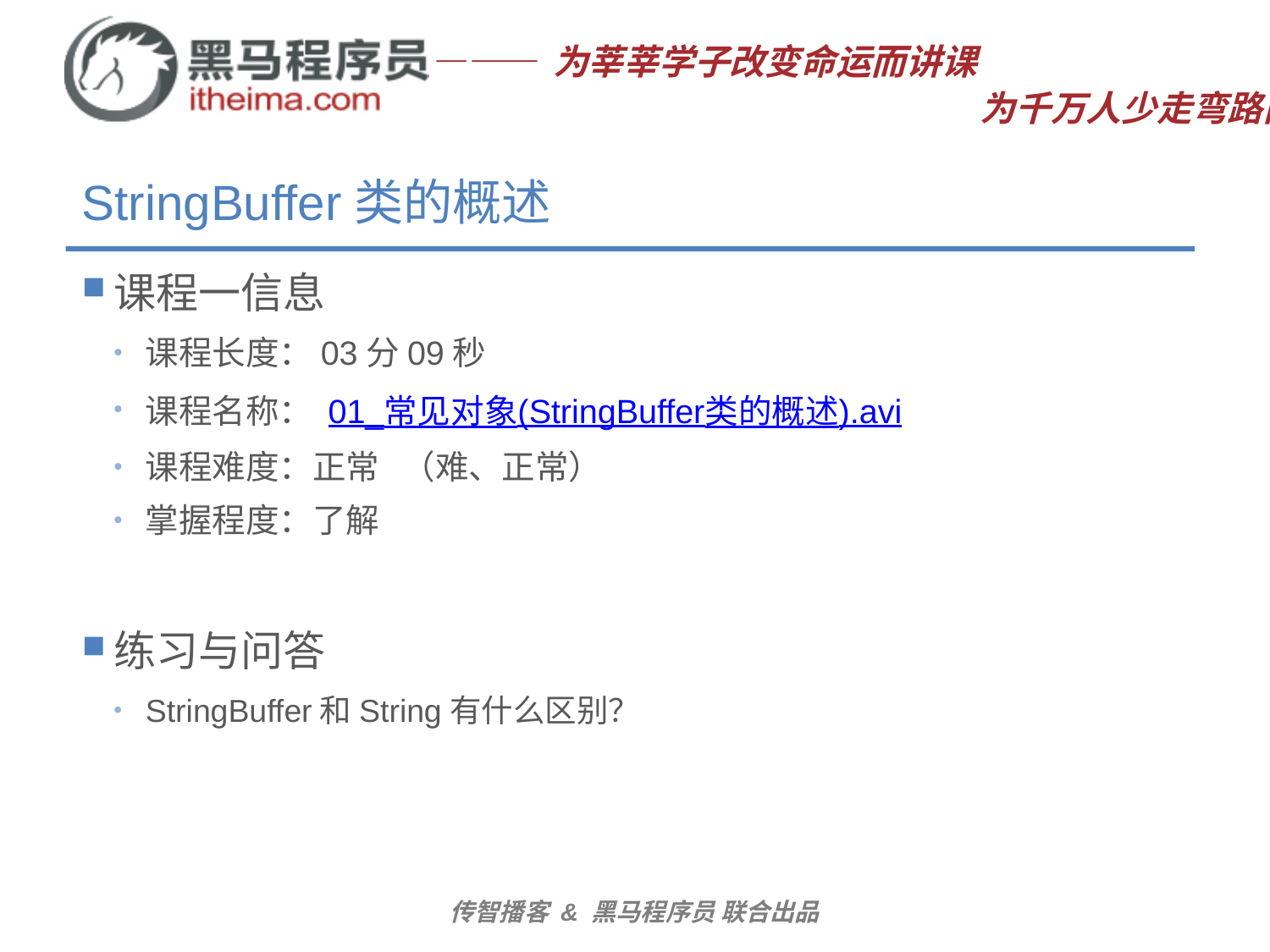

# StringBuffer类的概述
课程一信息
课程长度：03分09秒
课程名称： 01_常见对象(StringBuffer类的概述).avi
课程难度：正常   （难、正常）
掌握程度：了解

练习与问答
StringBuffer和String有什么区别？